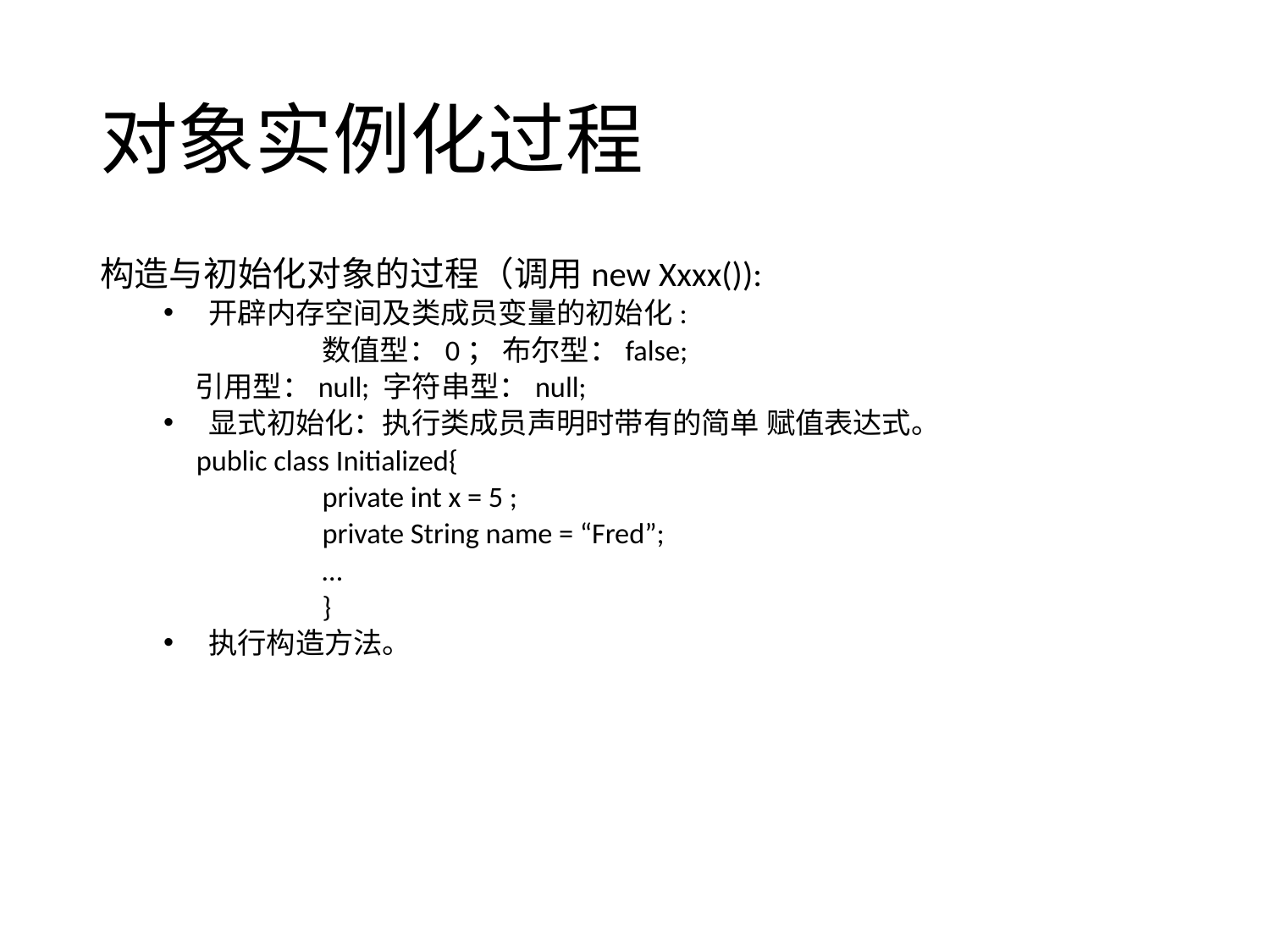

# 对象实例化过程
构造与初始化对象的过程（调用new Xxxx()):
 开辟内存空间及类成员变量的初始化:
		数值型：0； 布尔型：false;
	引用型：null; 字符串型：null;
 显式初始化：执行类成员声明时带有的简单 赋值表达式。
     public class Initialized{
		private int x = 5 ;
		private String name = “Fred”;
		…
		}
 执行构造方法。